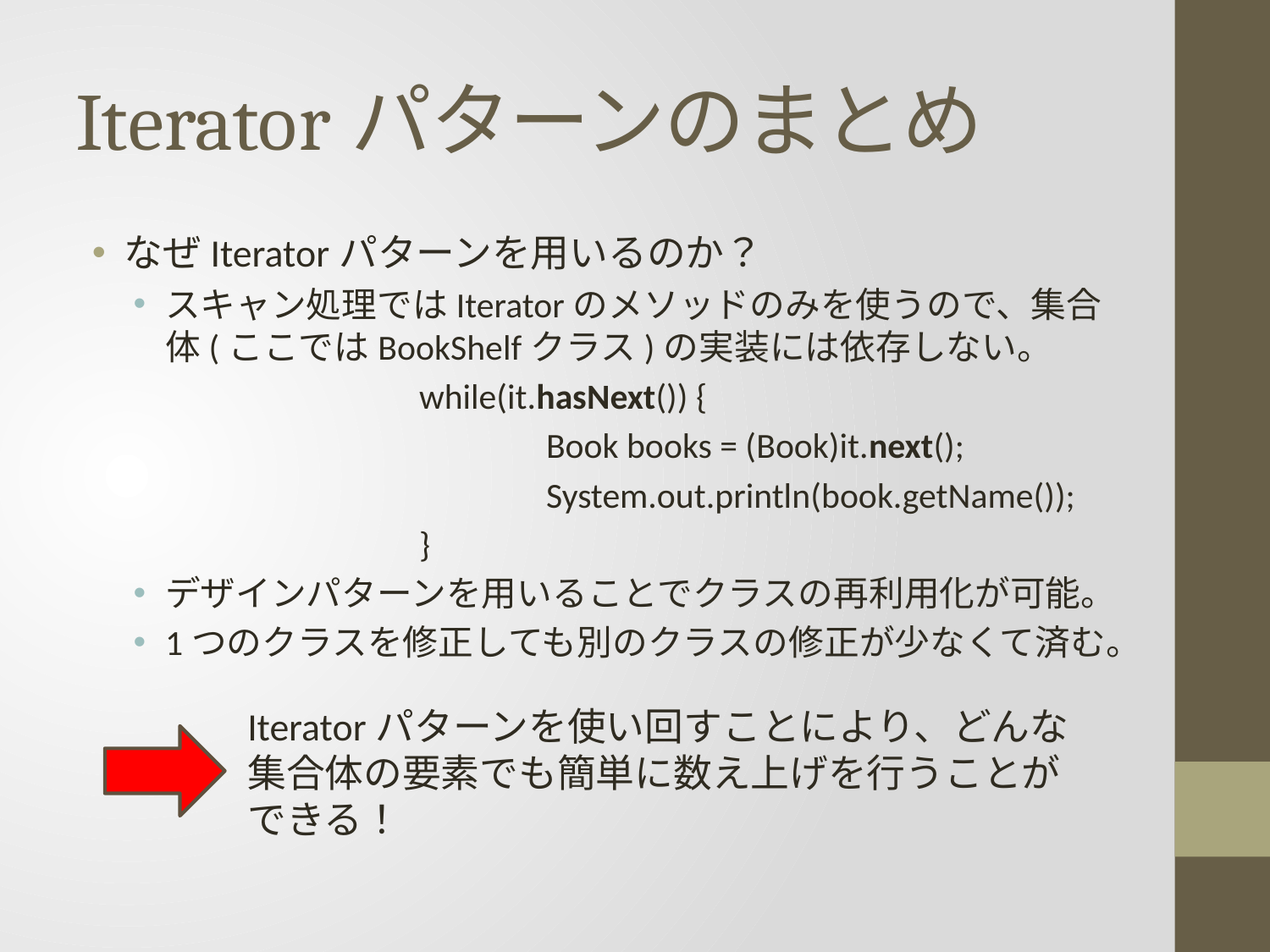

# Iteratorパターンのまとめ
なぜIteratorパターンを用いるのか？
スキャン処理ではIteratorのメソッドのみを使うので、集合体(ここではBookShelfクラス)の実装には依存しない。
			while(it.hasNext()) {
				Book books = (Book)it.next();
				System.out.println(book.getName());
			}
デザインパターンを用いることでクラスの再利用化が可能。
1つのクラスを修正しても別のクラスの修正が少なくて済む。

Iteratorパターンを使い回すことにより、どんな
集合体の要素でも簡単に数え上げを行うことが
できる！